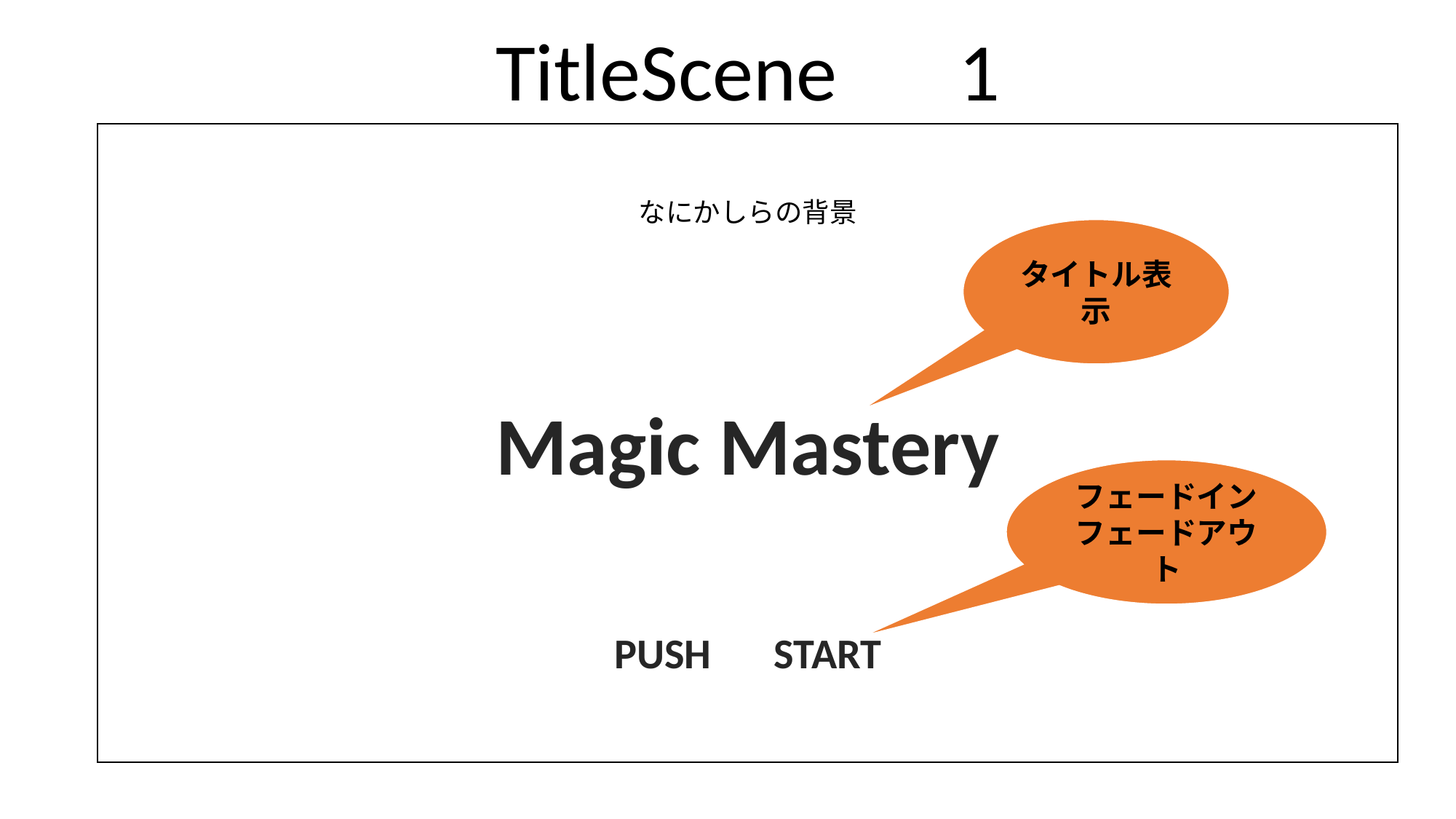

TitleScene　1

なにかしらの背景
タイトル表示
Magic Mastery
フェードイン
フェードアウト
PUSH　START